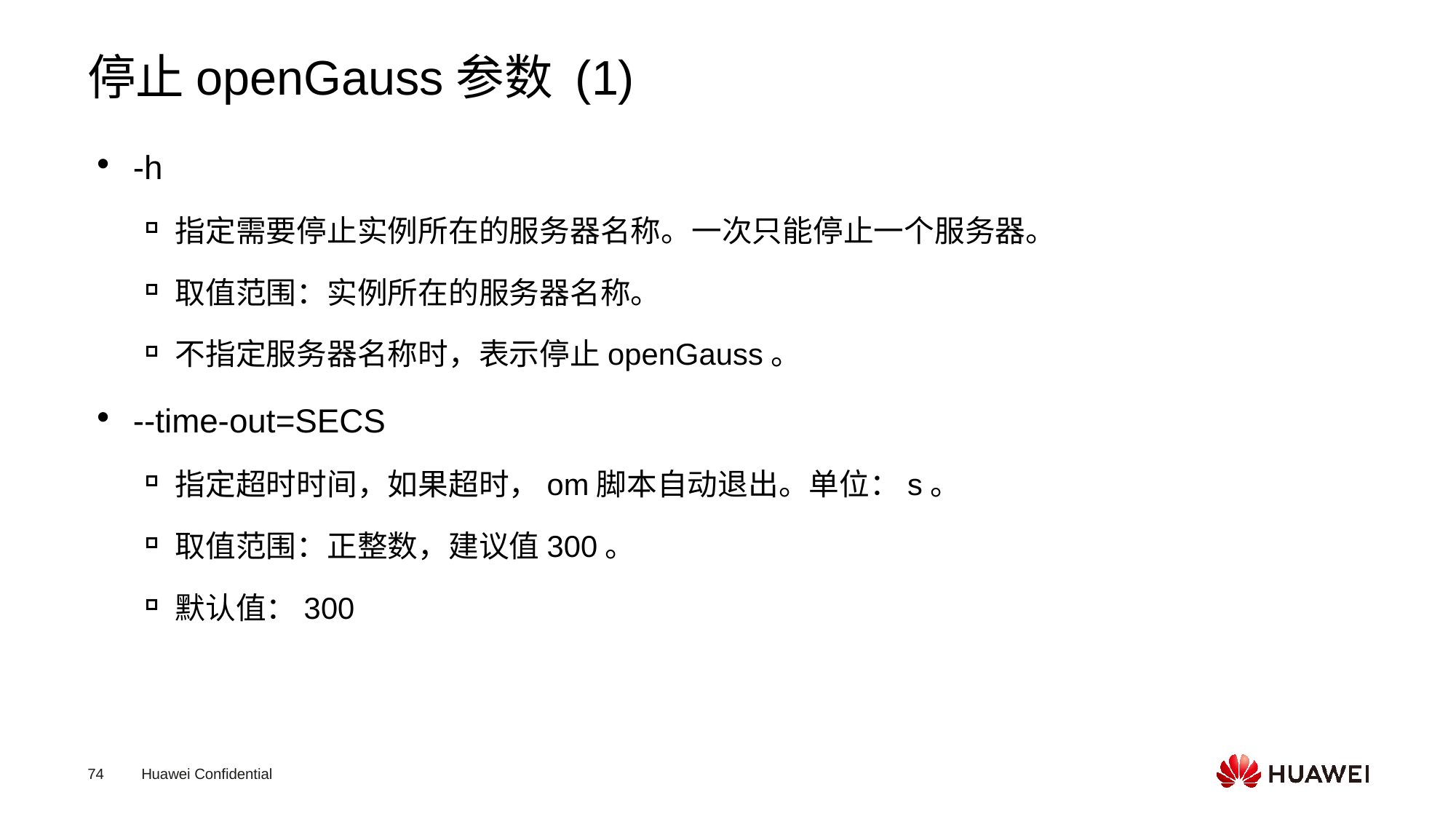

# 停止openGauss参数 (1)
-h
指定需要停止实例所在的服务器名称。一次只能停止一个服务器。
取值范围：实例所在的服务器名称。
不指定服务器名称时，表示停止openGauss。
--time-out=SECS
指定超时时间，如果超时，om脚本自动退出。单位：s。
取值范围：正整数，建议值300。
默认值：300